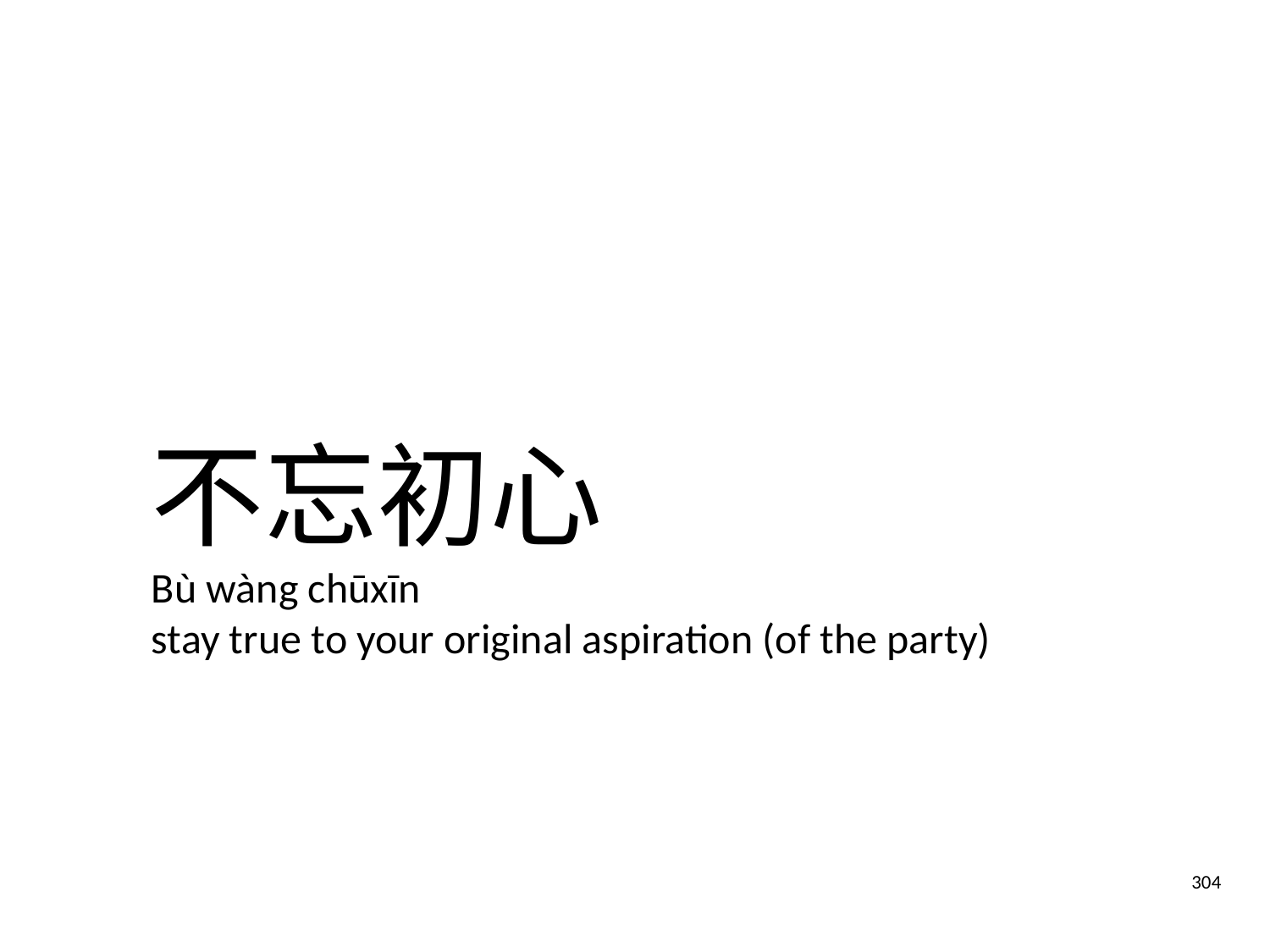

不忘初心
Bù wàng chūxīn
stay true to your original aspiration (of the party)

304